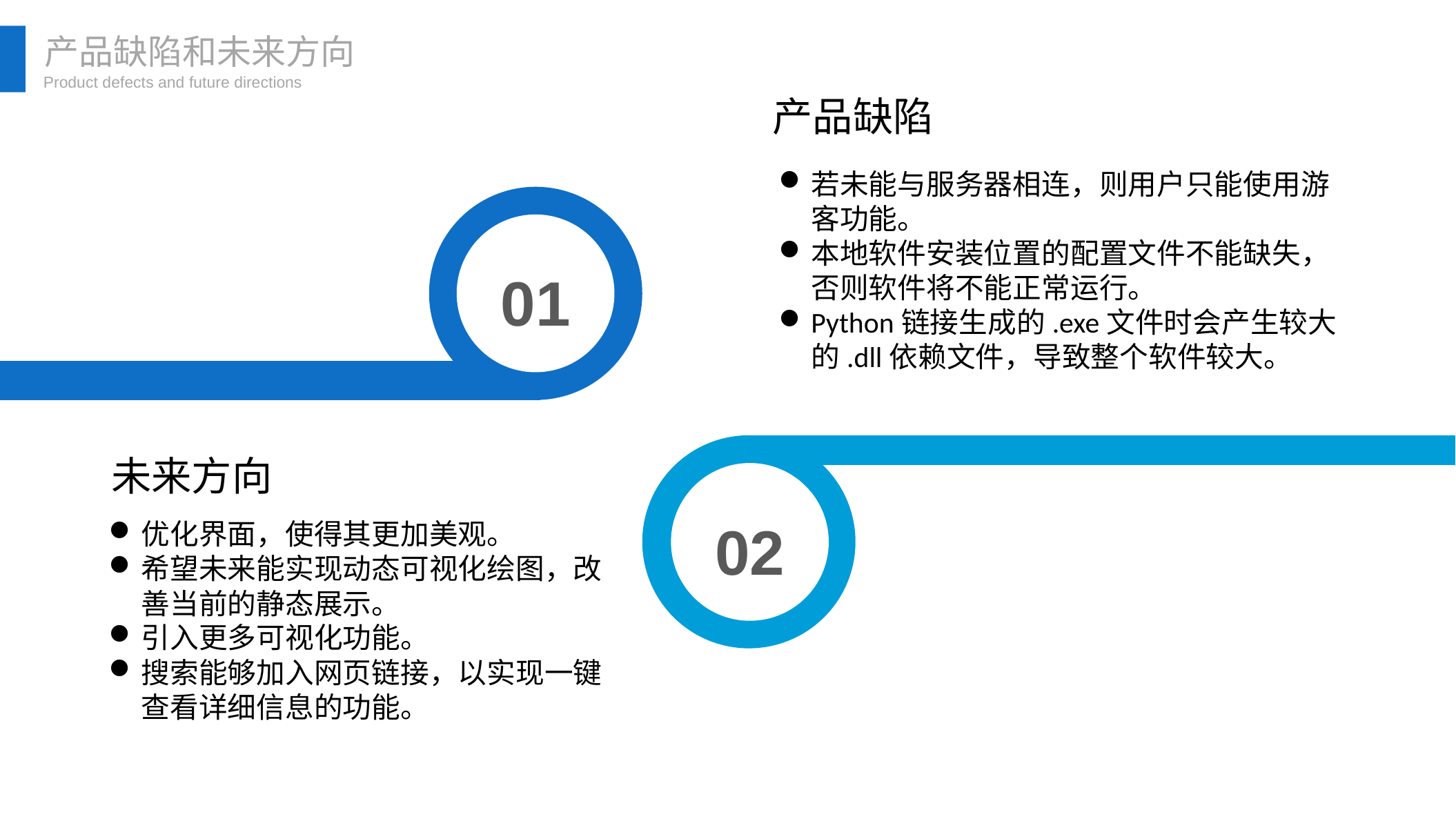

产品缺陷和未来方向
Product defects and future directions
产品缺陷
若未能与服务器相连，则用户只能使用游客功能。
本地软件安装位置的配置文件不能缺失，否则软件将不能正常运行。
Python链接生成的.exe文件时会产生较大的.dll依赖文件，导致整个软件较大。

01

02
未来方向
优化界面，使得其更加美观。
希望未来能实现动态可视化绘图，改善当前的静态展示。
引入更多可视化功能。
搜索能够加入网页链接，以实现一键查看详细信息的功能。